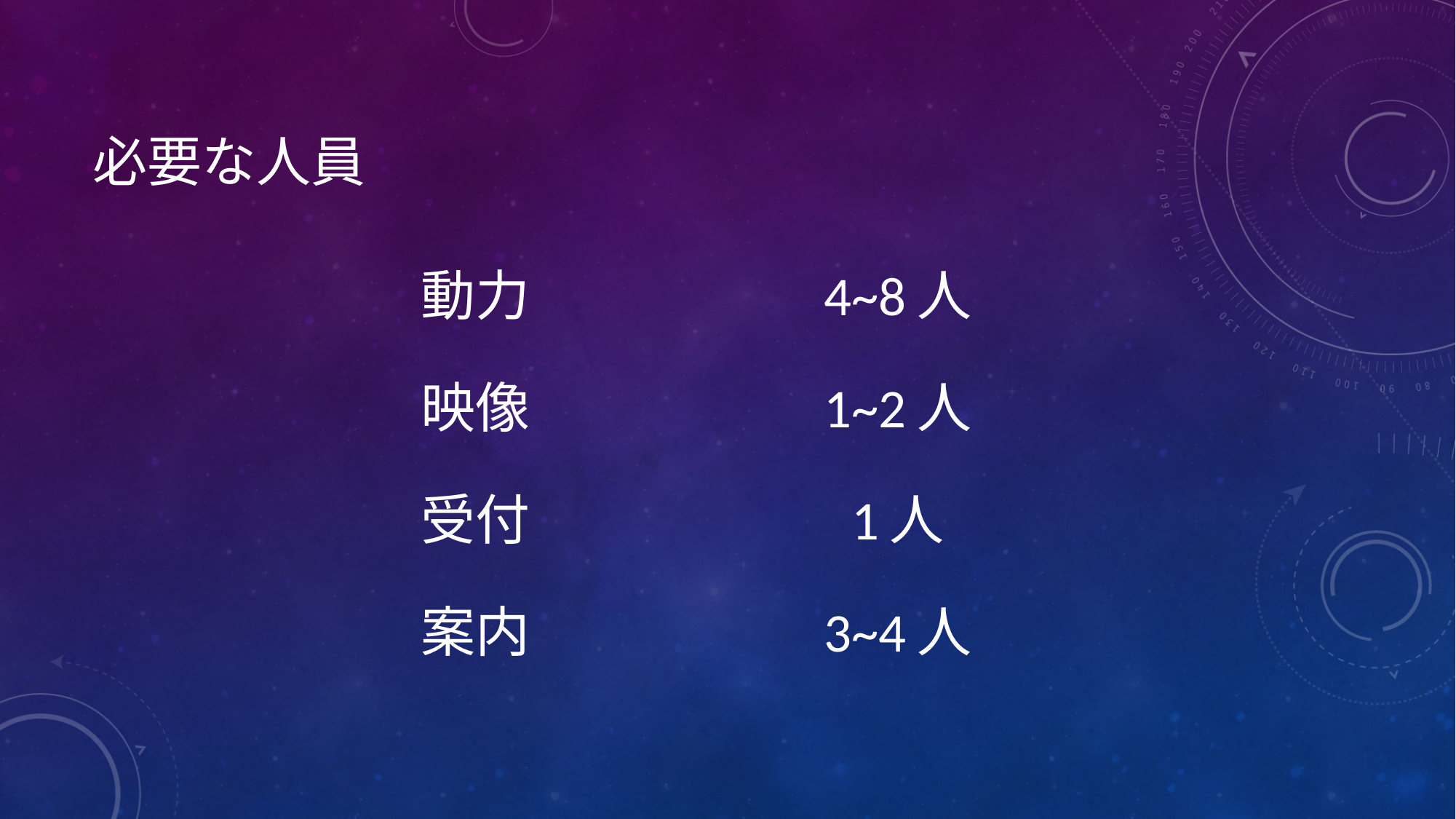

# 必要な人員
| 動力 | 4~8人 |
| --- | --- |
| 映像 | 1~2人 |
| 受付 | 1人 |
| 案内 | 3~4人 |